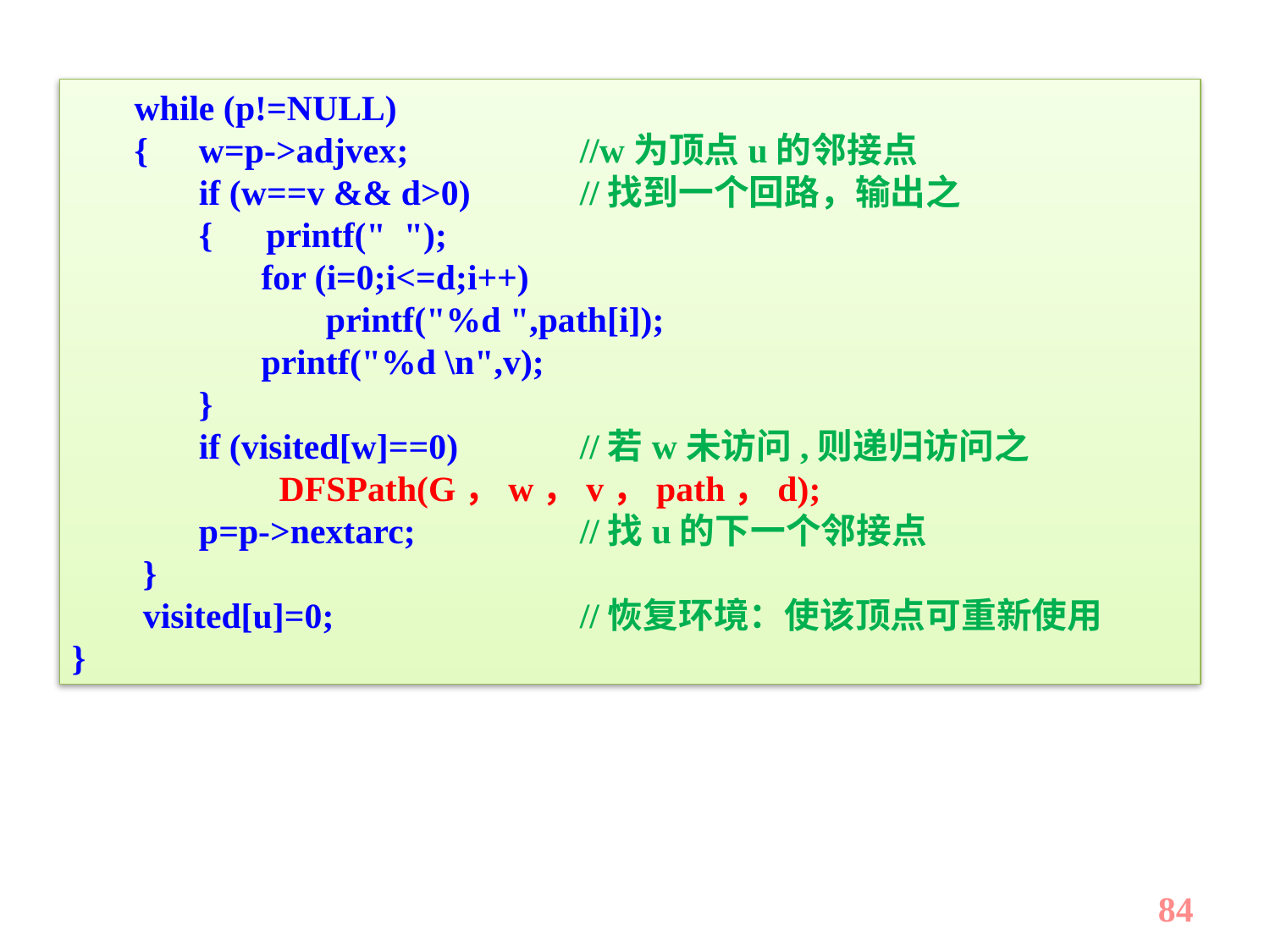

while (p!=NULL)
       {	w=p->adjvex;		//w为顶点u的邻接点
	if (w==v && d>0)	//找到一个回路，输出之
	{      printf("  ");
	       for (i=0;i<=d;i++)
		printf("%d ",path[i]);
	       printf("%d \n",v);
	}
	if (visited[w]==0)	//若w未访问,则递归访问之
	         DFSPath(G，w，v，path，d);
	p=p->nextarc;		//找u的下一个邻接点
        }
        visited[u]=0;		//恢复环境：使该顶点可重新使用
}
84